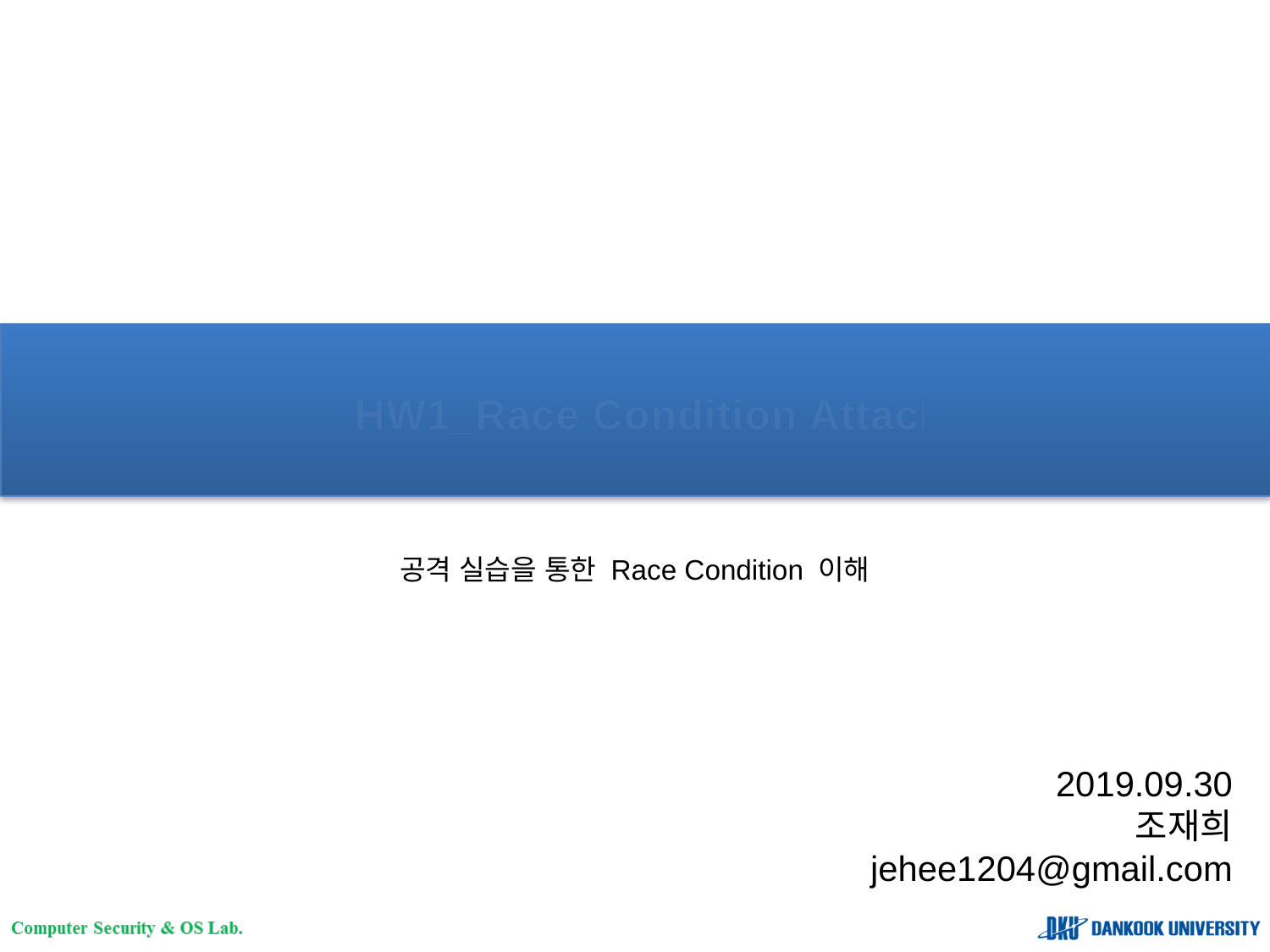

# HW1_Race Condition Attack
공격 실습을 통한 Race Condition 이해
2019.09.30
조재희
jehee1204@gmail.com